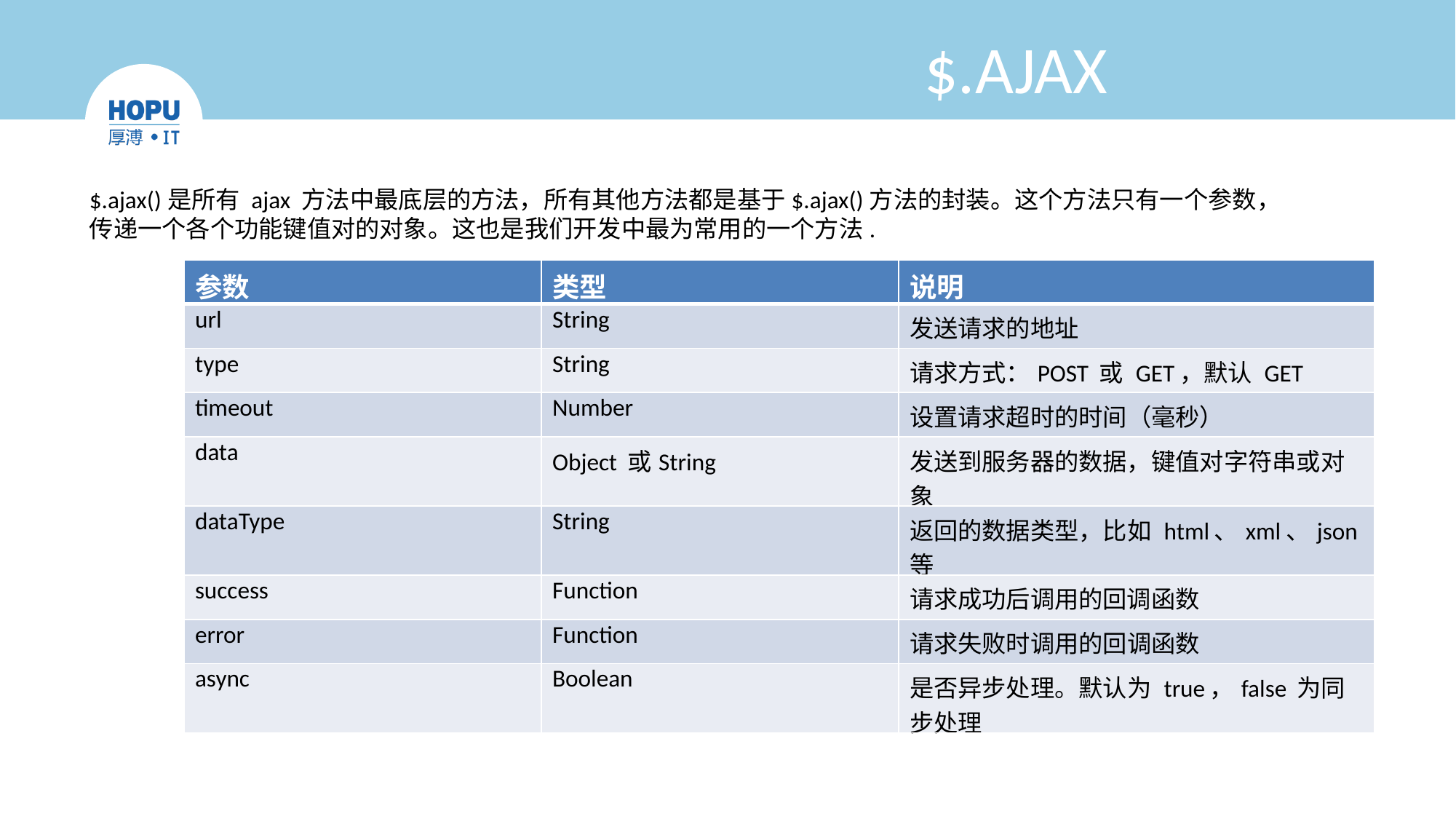

# $.AJAX
$.ajax()是所有 ajax 方法中最底层的方法，所有其他方法都是基于$.ajax()方法的封装。这个方法只有一个参数，传递一个各个功能键值对的对象。这也是我们开发中最为常用的一个方法.
| 参数 | 类型 | 说明 |
| --- | --- | --- |
| url | String | 发送请求的地址 |
| type | String | 请求方式：POST 或 GET，默认 GET |
| timeout | Number | 设置请求超时的时间（毫秒） |
| data | Object 或String | 发送到服务器的数据，键值对字符串或对象 |
| dataType | String | 返回的数据类型，比如 html、xml、json 等 |
| success | Function | 请求成功后调用的回调函数 |
| error | Function | 请求失败时调用的回调函数 |
| async | Boolean | 是否异步处理。默认为 true，false 为同步处理 |